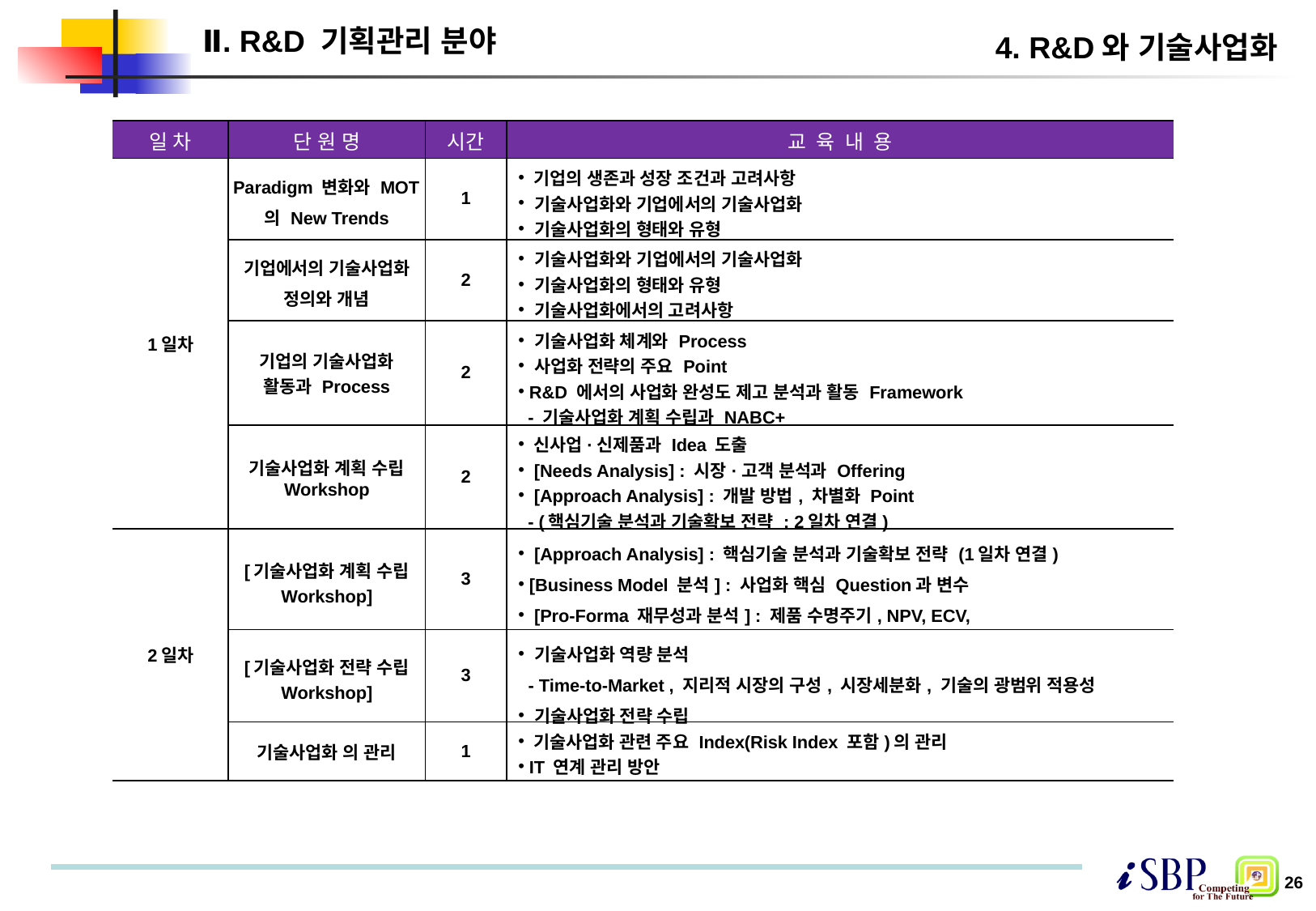

Ⅱ. R&D 기획관리 분야
# 4. R&D와 기술사업화
| 일차 | 단 원 명 | 시간 | 교육내용 |
| --- | --- | --- | --- |
| 1일차 | Paradigm 변화와 MOT의 New Trends | 1 | 기업의 생존과 성장 조건과 고려사항 기술사업화와 기업에서의 기술사업화 기술사업화의 형태와 유형 |
|  | 기업에서의 기술사업화 정의와 개념 | 2 | 기술사업화와 기업에서의 기술사업화 기술사업화의 형태와 유형 기술사업화에서의 고려사항 |
|  | 기업의 기술사업화 활동과 Process | 2 | 기술사업화 체계와 Process 사업화 전략의 주요 Point R&D 에서의 사업화 완성도 제고 분석과 활동 Framework - 기술사업화 계획 수립과 NABC+ |
|  | 기술사업화 계획 수립 Workshop | 2 | 신사업·신제품과 Idea 도출 [Needs Analysis] : 시장·고객 분석과 Offering [Approach Analysis] : 개발 방법, 차별화 Point - (핵심기술 분석과 기술확보 전략 : 2일차 연결) |
| 2일차 | [기술사업화 계획 수립 Workshop] | 3 | [Approach Analysis] : 핵심기술 분석과 기술확보 전략 (1일차 연결) [Business Model 분석] : 사업화 핵심 Question과 변수 [Pro-Forma 재무성과 분석] : 제품 수명주기, NPV, ECV, |
|  | [기술사업화 전략 수립 Workshop] | 3 | 기술사업화 역량 분석 - Time-to-Market , 지리적 시장의 구성, 시장세분화, 기술의 광범위 적용성 기술사업화 전략 수립 |
|  | 기술사업화 의 관리 | 1 | 기술사업화 관련 주요 Index(Risk Index 포함)의 관리 IT 연계 관리 방안 |
26